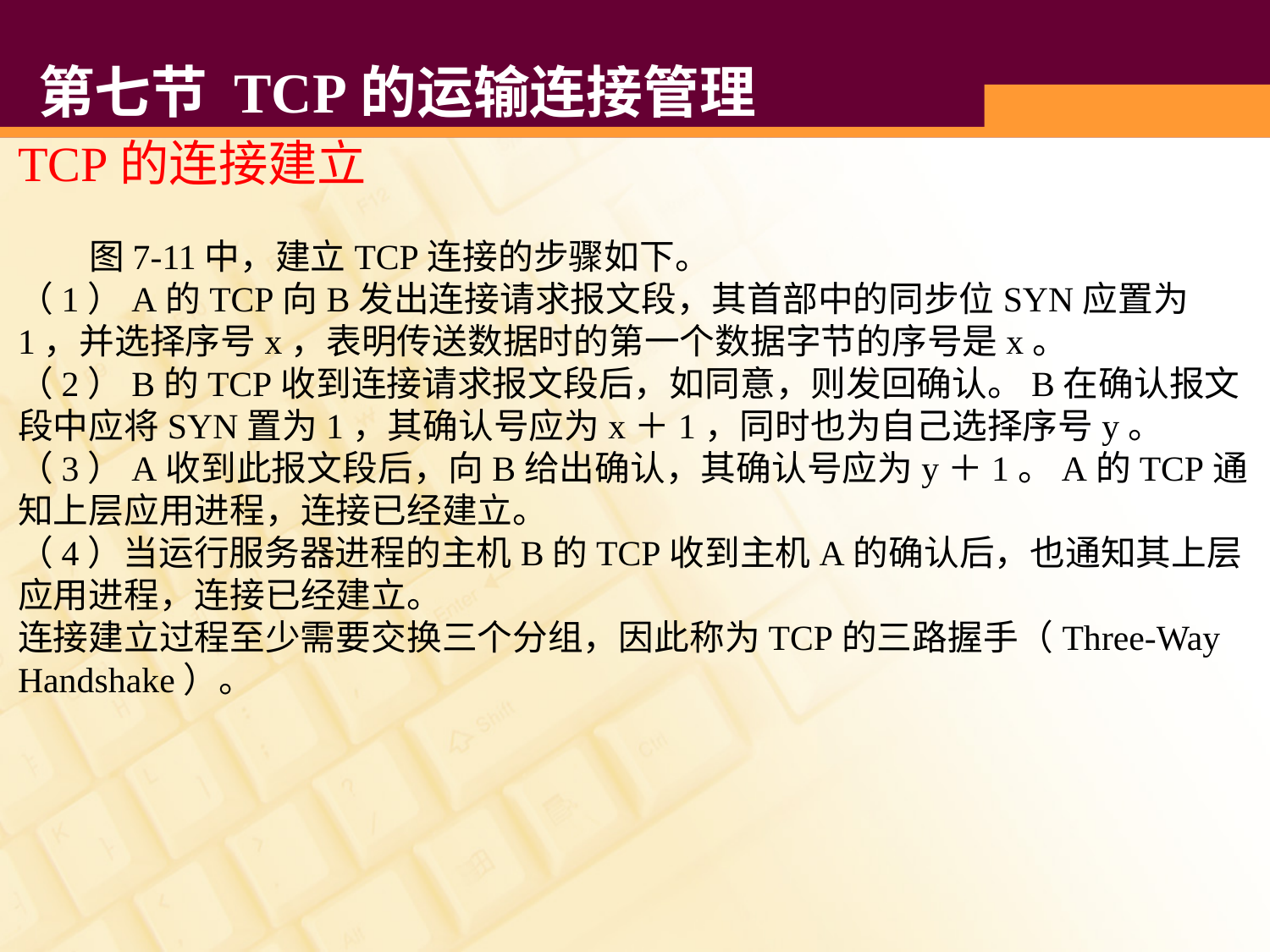

# 第七节 TCP的运输连接管理
TCP的连接建立

        图7-11中，建立TCP连接的步骤如下。
（1）A的TCP向B发出连接请求报文段，其首部中的同步位SYN应置为1，并选择序号x，表明传送数据时的第一个数据字节的序号是x。
（2）B的TCP收到连接请求报文段后，如同意，则发回确认。B在确认报文段中应将SYN置为1，其确认号应为x＋1，同时也为自己选择序号y。
（3）A收到此报文段后，向B给出确认，其确认号应为y＋1。A的TCP通知上层应用进程，连接已经建立。
（4）当运行服务器进程的主机B的TCP收到主机A的确认后，也通知其上层应用进程，连接已经建立。
连接建立过程至少需要交换三个分组，因此称为TCP的三路握手（Three-Way Handshake）。